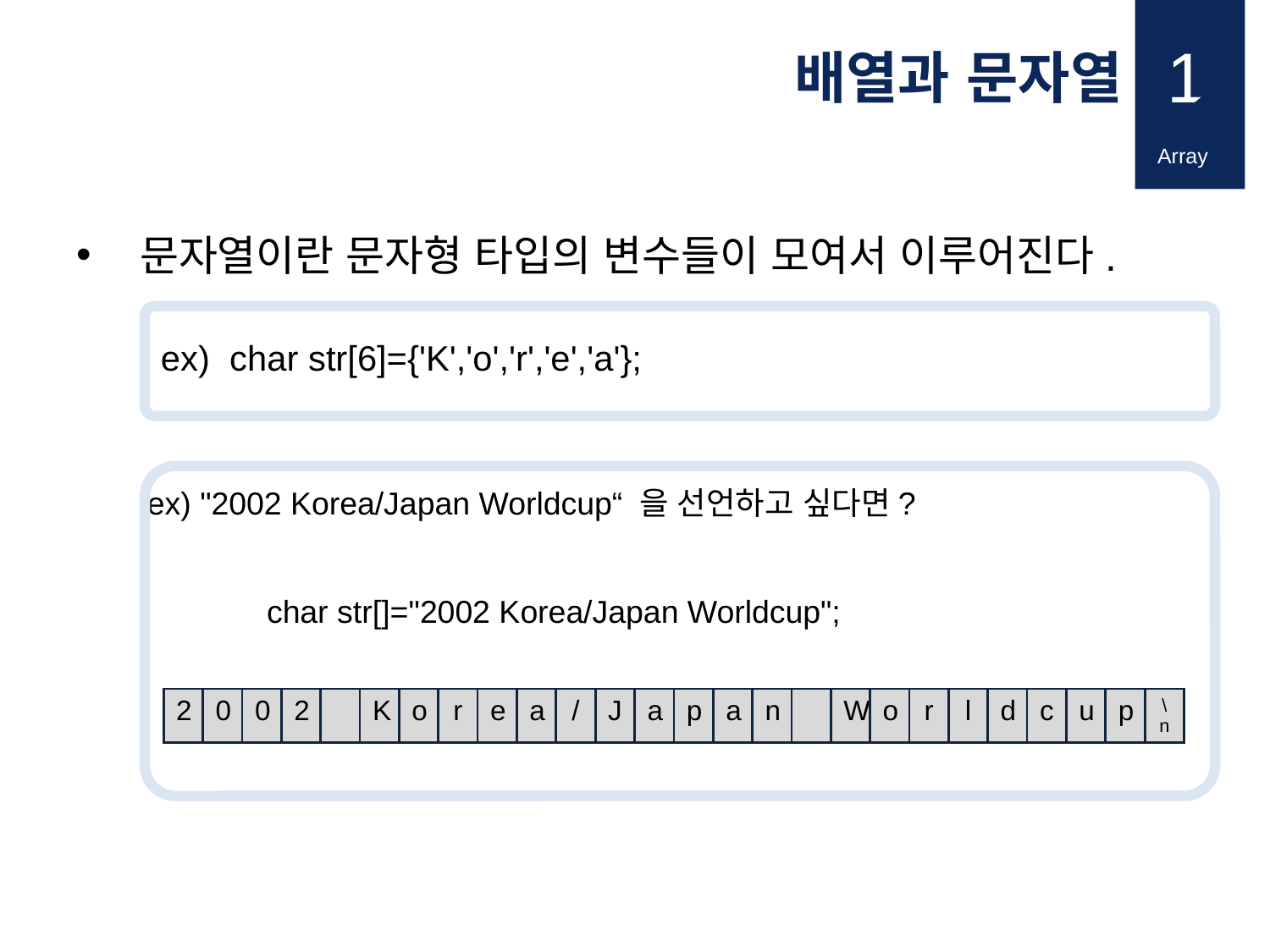

1

배열과 문자열
Array
문자열이란 문자형 타입의 변수들이 모여서 이루어진다.

   ex)  char str[6]={'K','o','r','e','a'};

        ex) "2002 Korea/Japan Worldcup“ 을 선언하고 싶다면?

	char str[]="2002 Korea/Japan Worldcup";

| 2 | 0 | 0 | 2 |  | K | o | r | e | a | / | J | a | p | a | n |  | W | o | r | l | d | c | u | p | \n |
| --- | --- | --- | --- | --- | --- | --- | --- | --- | --- | --- | --- | --- | --- | --- | --- | --- | --- | --- | --- | --- | --- | --- | --- | --- | --- |